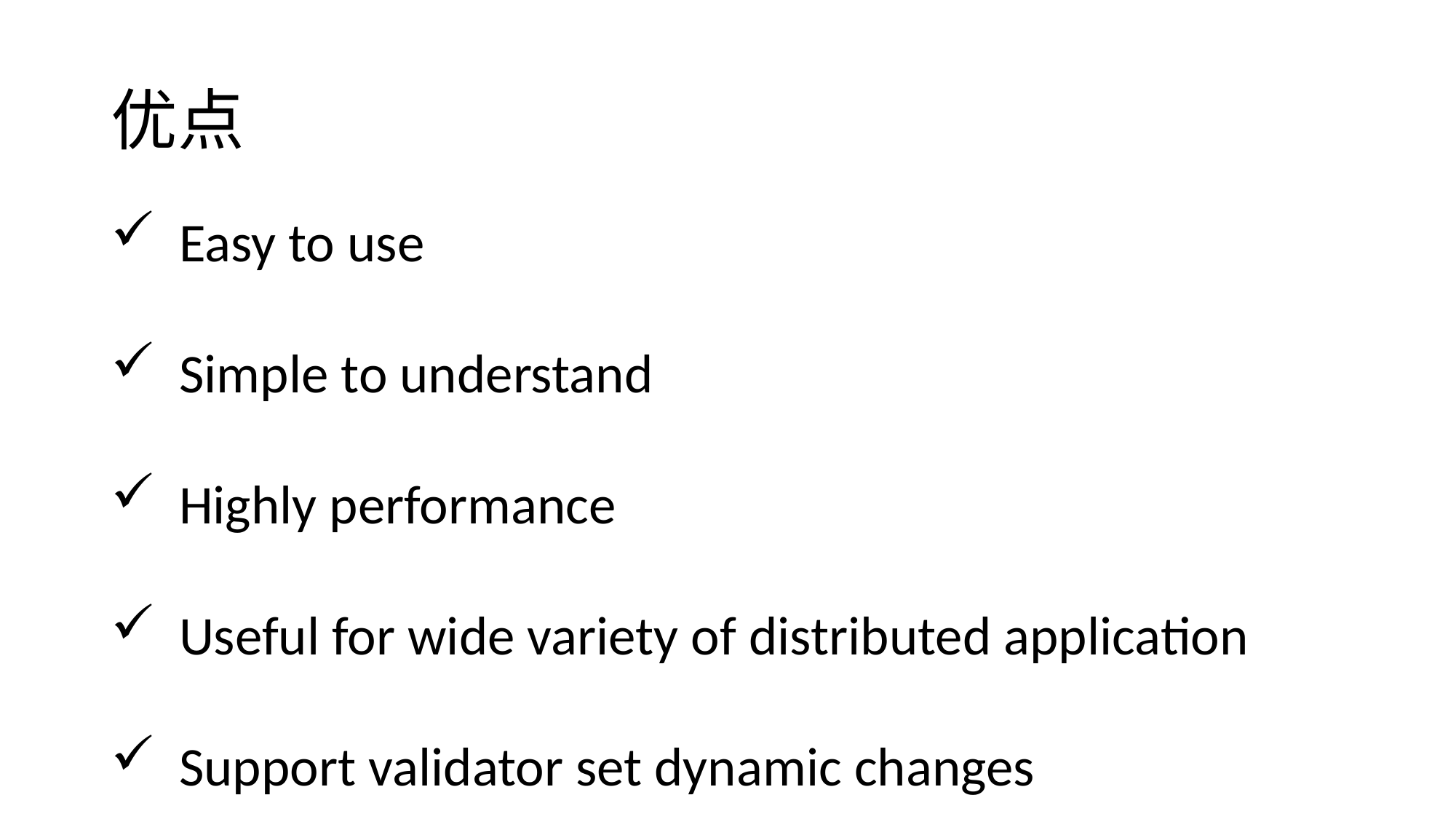

# 优点
Easy to use

Simple to understand

Highly performance

Useful for wide variety of distributed application

Support validator set dynamic changes